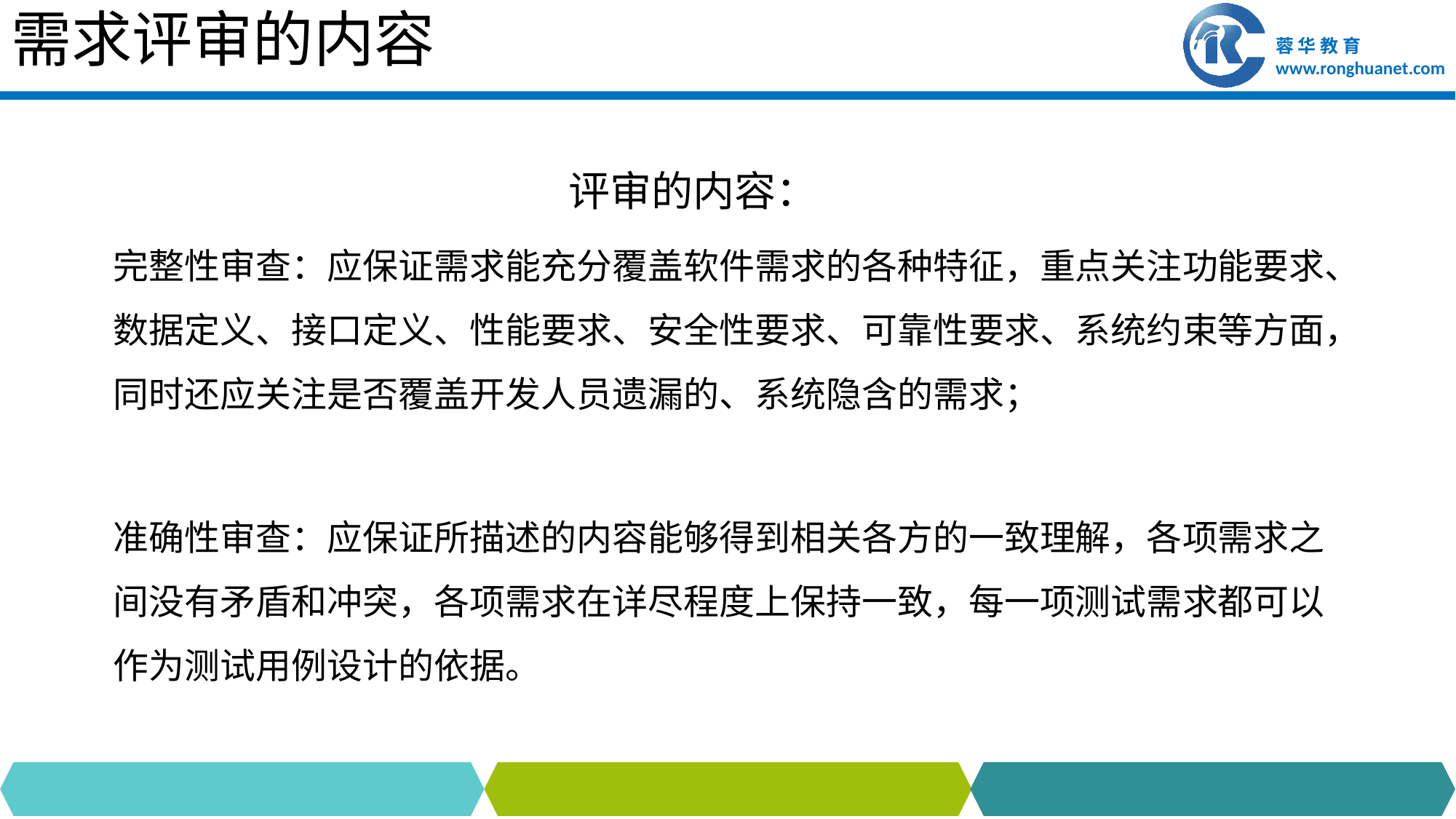

# 需求评审的内容
评审的内容：
完整性审查：应保证需求能充分覆盖软件需求的各种特征，重点关注功能要求、数据定义、接口定义、性能要求、安全性要求、可靠性要求、系统约束等方面，同时还应关注是否覆盖开发人员遗漏的、系统隐含的需求；

准确性审查：应保证所描述的内容能够得到相关各方的一致理解，各项需求之间没有矛盾和冲突，各项需求在详尽程度上保持一致，每一项测试需求都可以作为测试用例设计的依据。